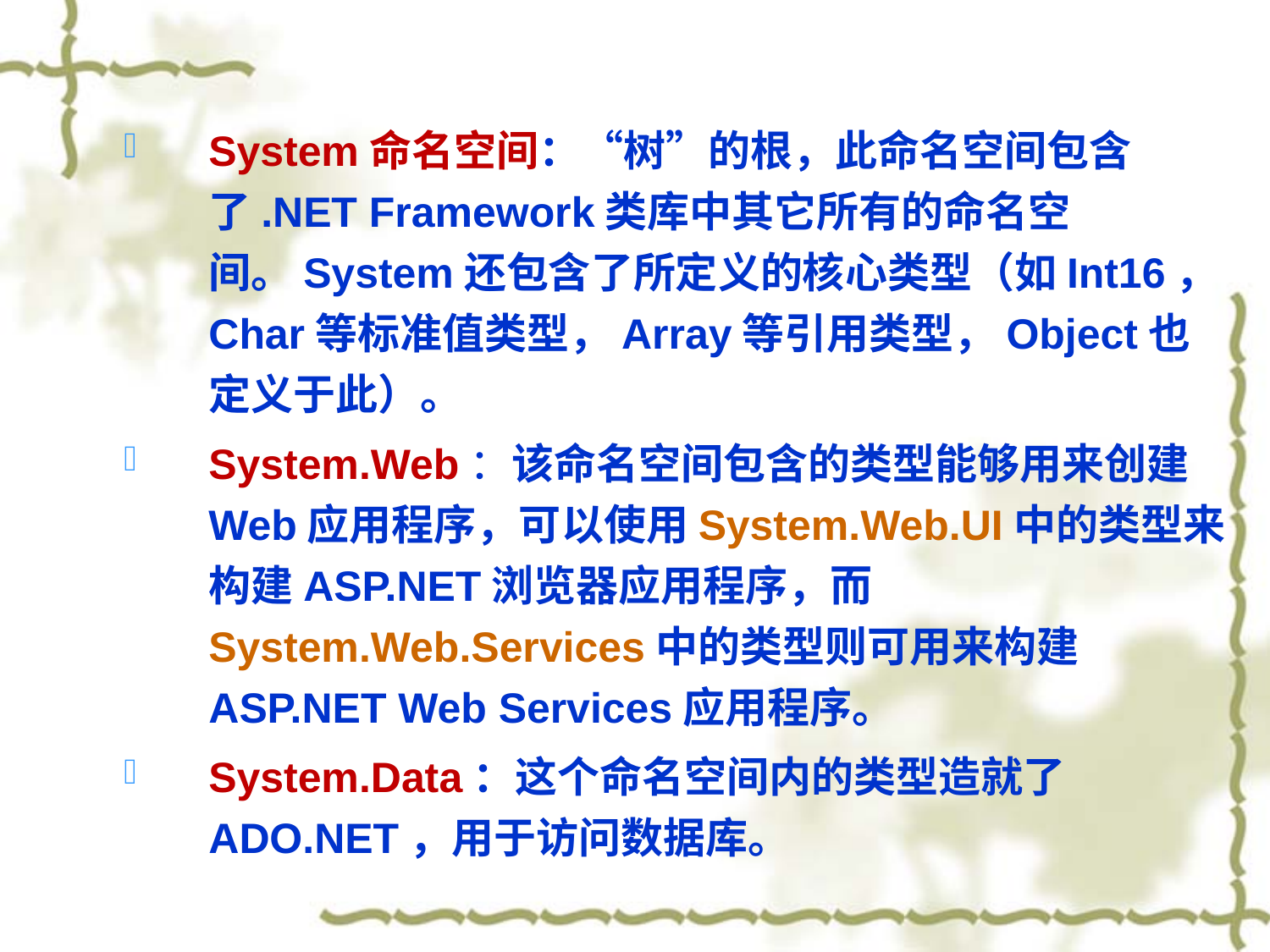

System命名空间：“树”的根，此命名空间包含了.NET Framework类库中其它所有的命名空间。System还包含了所定义的核心类型（如Int16，Char等标准值类型，Array等引用类型，Object也定义于此）。
System.Web：该命名空间包含的类型能够用来创建Web应用程序，可以使用System.Web.UI中的类型来构建ASP.NET浏览器应用程序，而System.Web.Services中的类型则可用来构建ASP.NET Web Services应用程序。
System.Data：这个命名空间内的类型造就了ADO.NET，用于访问数据库。